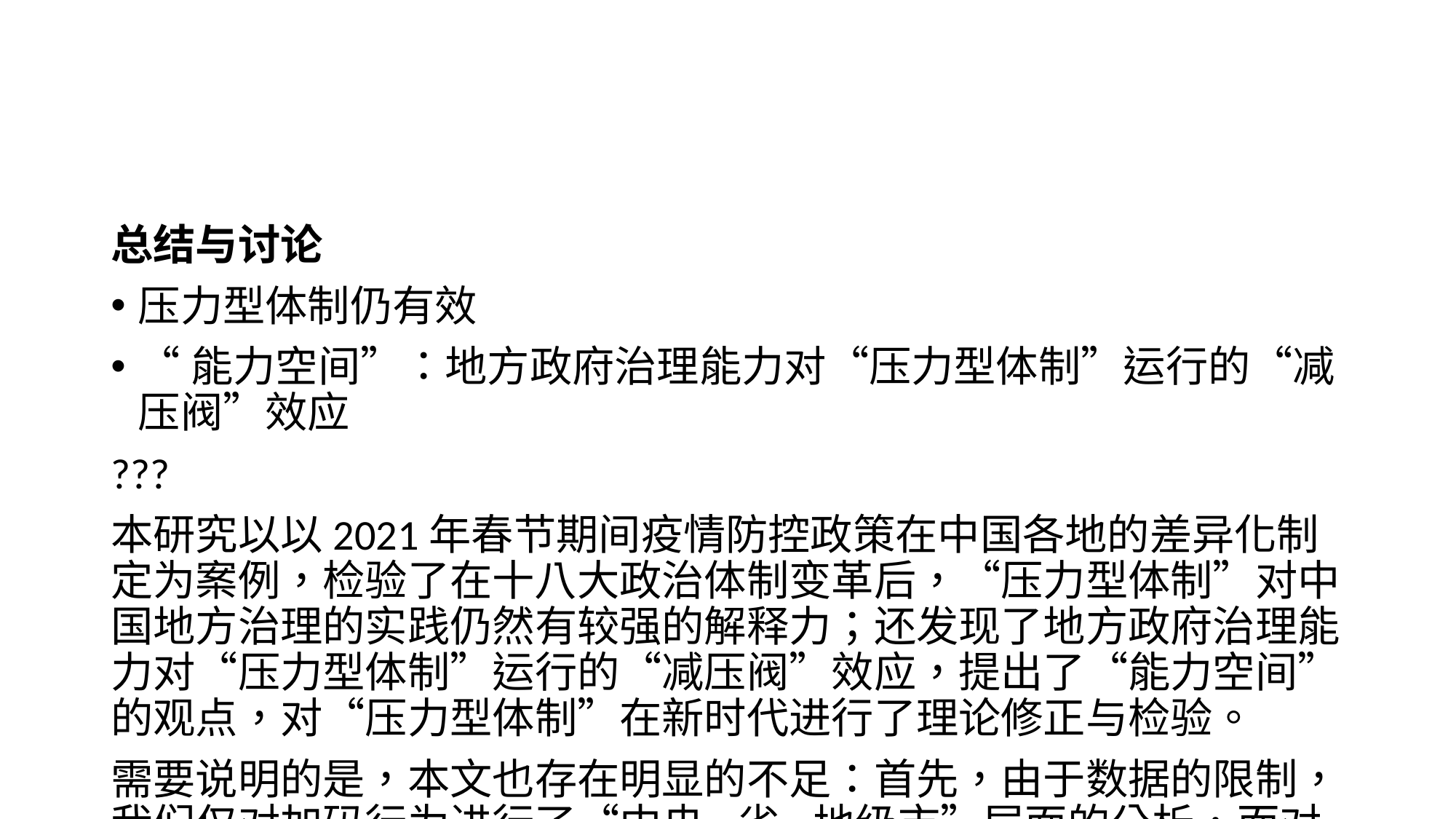

总结与讨论
压力型体制仍有效
“能力空间”：地方政府治理能力对“压力型体制”运行的“减压阀”效应
???
本研究以以2021年春节期间疫情防控政策在中国各地的差异化制定为案例，检验了在十八大政治体制变革后，“压力型体制”对中国地方治理的实践仍然有较强的解释力；还发现了地方政府治理能力对“压力型体制”运行的“减压阀”效应，提出了“能力空间”的观点，对“压力型体制”在新时代进行了理论修正与检验。
需要说明的是，本文也存在明显的不足：首先，由于数据的限制，我们仅对加码行为进行了“中央-省-地级市”层面的分析，而对原有理论中的县级政府没有足够的数据来进行实证检验；其次，地方政府治理能力对压力型体制下地方自主性的具体影响机制还有待后续研究进一步完善。
我的报告就到这里，请大家批评指教。